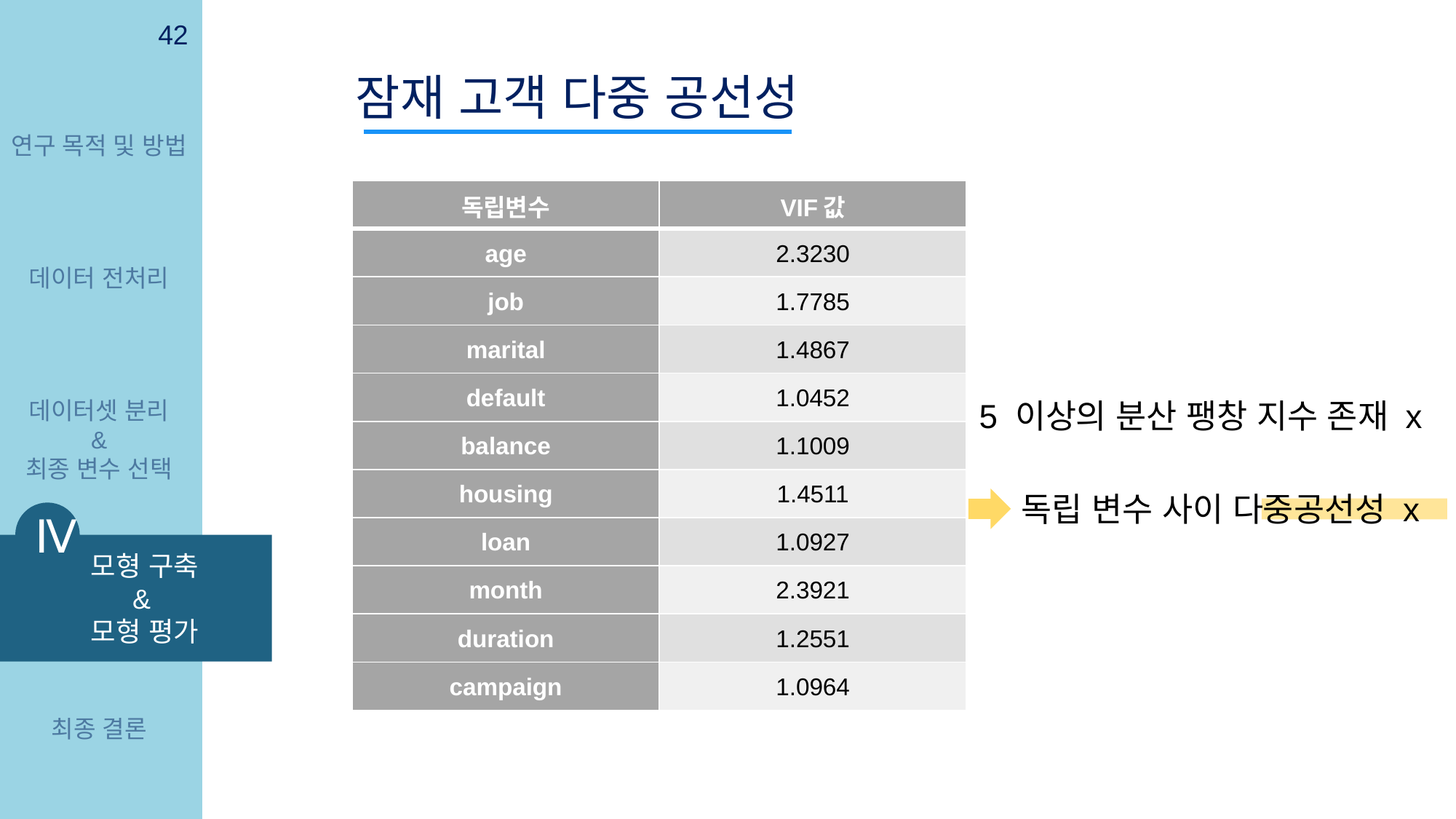

42
잠재 고객 다중 공선성
연구 목적 및 방법
| 독립변수 | VIF값 |
| --- | --- |
| age | 2.3230 |
| job | 1.7785 |
| marital | 1.4867 |
| default | 1.0452 |
| balance | 1.1009 |
| housing | 1.4511 |
| loan | 1.0927 |
| month | 2.3921 |
| duration | 1.2551 |
| campaign | 1.0964 |
데이터 전처리
데이터셋 분리
&
최종 변수 선택
5 이상의 분산 팽창 지수 존재 x
독립 변수 사이 다중공선성 x

Ⅳ
  모형 구축
  &
  모형 평가
최종 결론